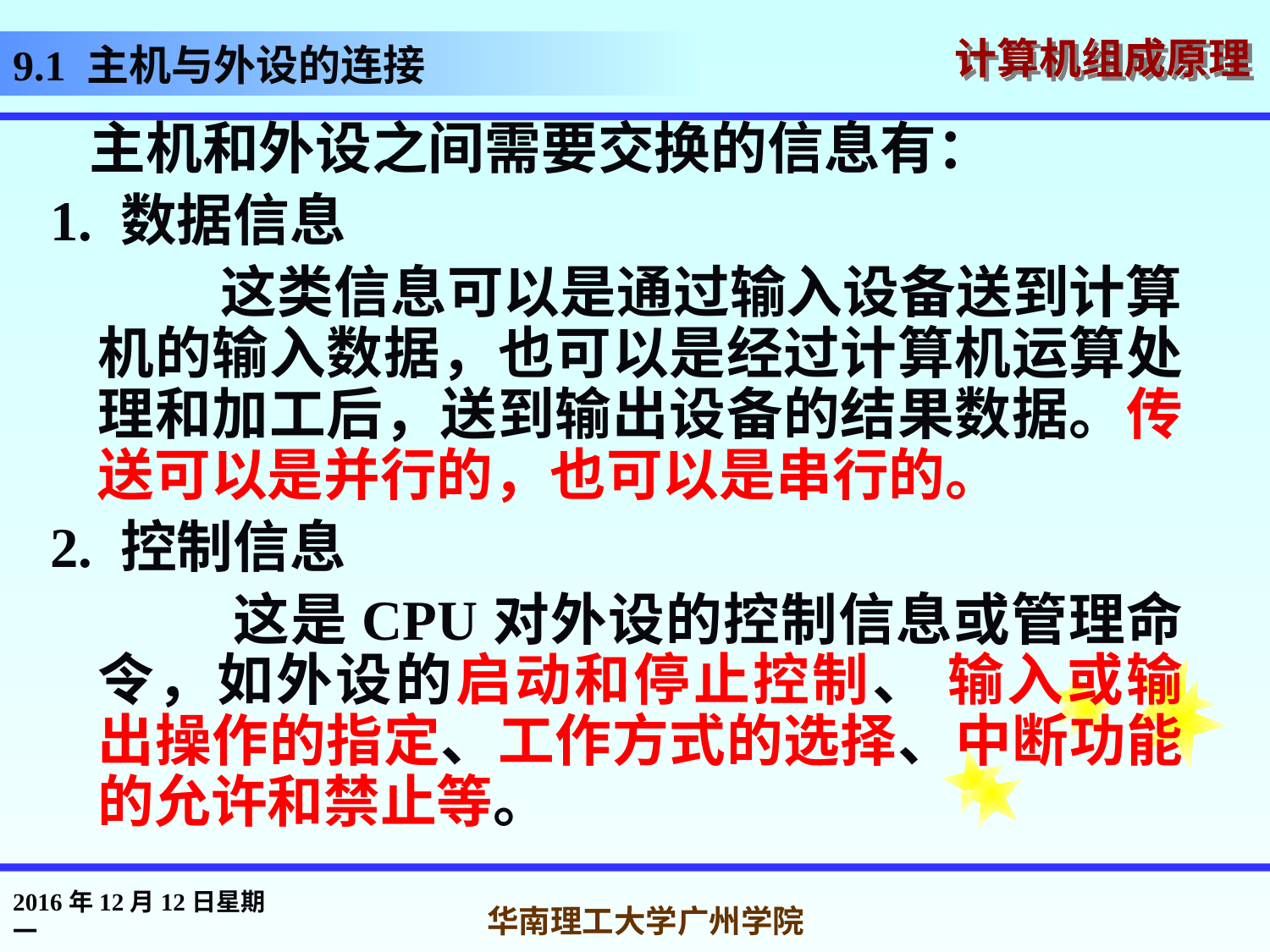

# 9.1 主机与外设的连接
  主机和外设之间需要交换的信息有：
1. 数据信息
            这类信息可以是通过输入设备送到计算机的输入数据，也可以是经过计算机运算处理和加工后，送到输出设备的结果数据。传送可以是并行的，也可以是串行的。
2. 控制信息
            这是CPU对外设的控制信息或管理命令，如外设的启动和停止控制、 输入或输出操作的指定、工作方式的选择、中断功能的允许和禁止等。
2016年12月12日星期一
华南理工大学广州学院